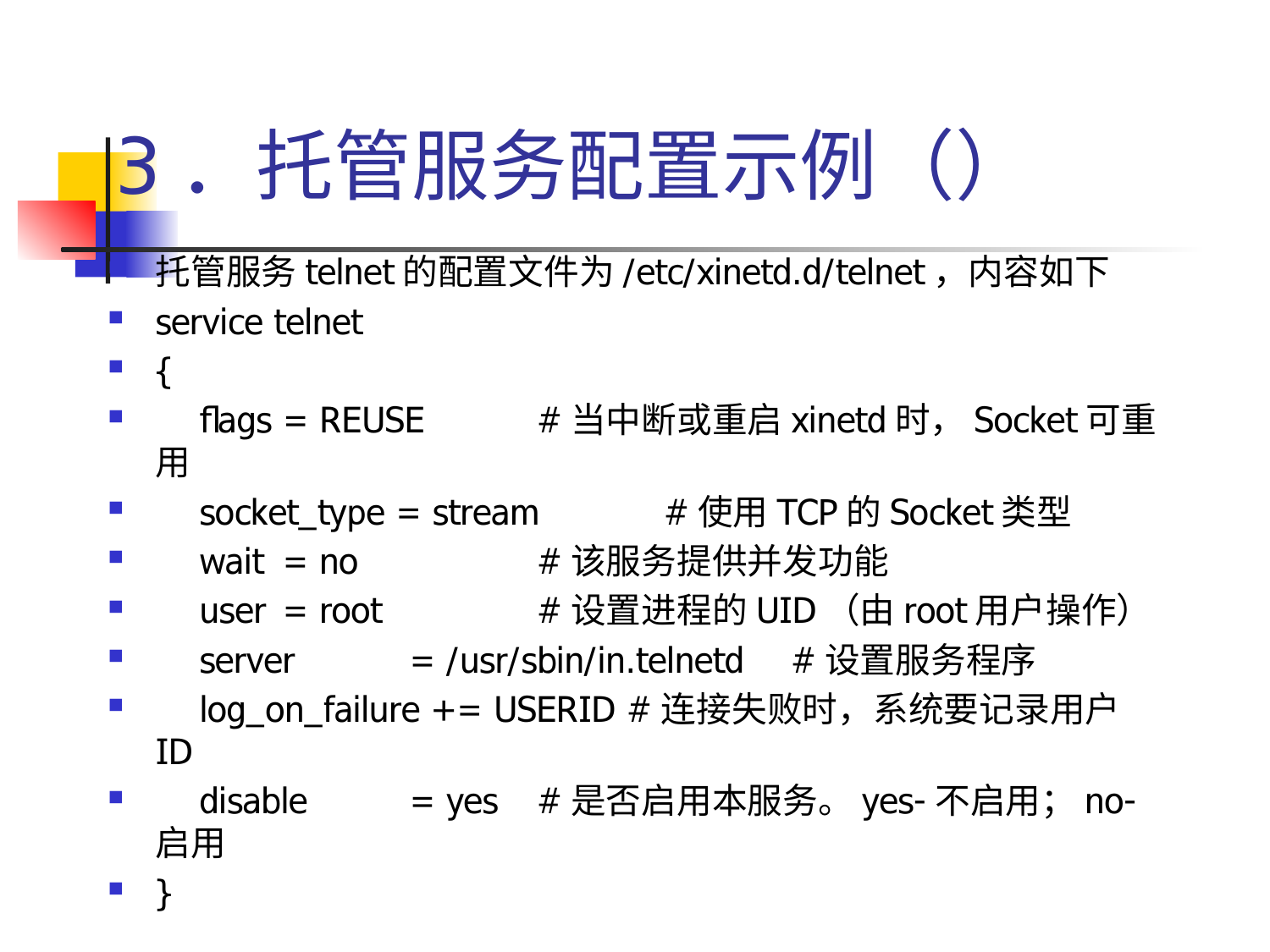

# 3．托管服务配置示例（）
托管服务telnet的配置文件为/etc/xinetd.d/telnet，内容如下
service telnet
{
    flags = REUSE 	#当中断或重启xinetd时，Socket可重用
    socket_type = stream 	#使用TCP的Socket类型
    wait 	= no 		#该服务提供并发功能
    user 	= root 		#设置进程的UID（由root用户操作）
    server 	= /usr/sbin/in.telnetd 	#设置服务程序
    log_on_failure += USERID #连接失败时，系统要记录用户ID
    disable 	= yes 	#是否启用本服务。yes-不启用；no-启用
}